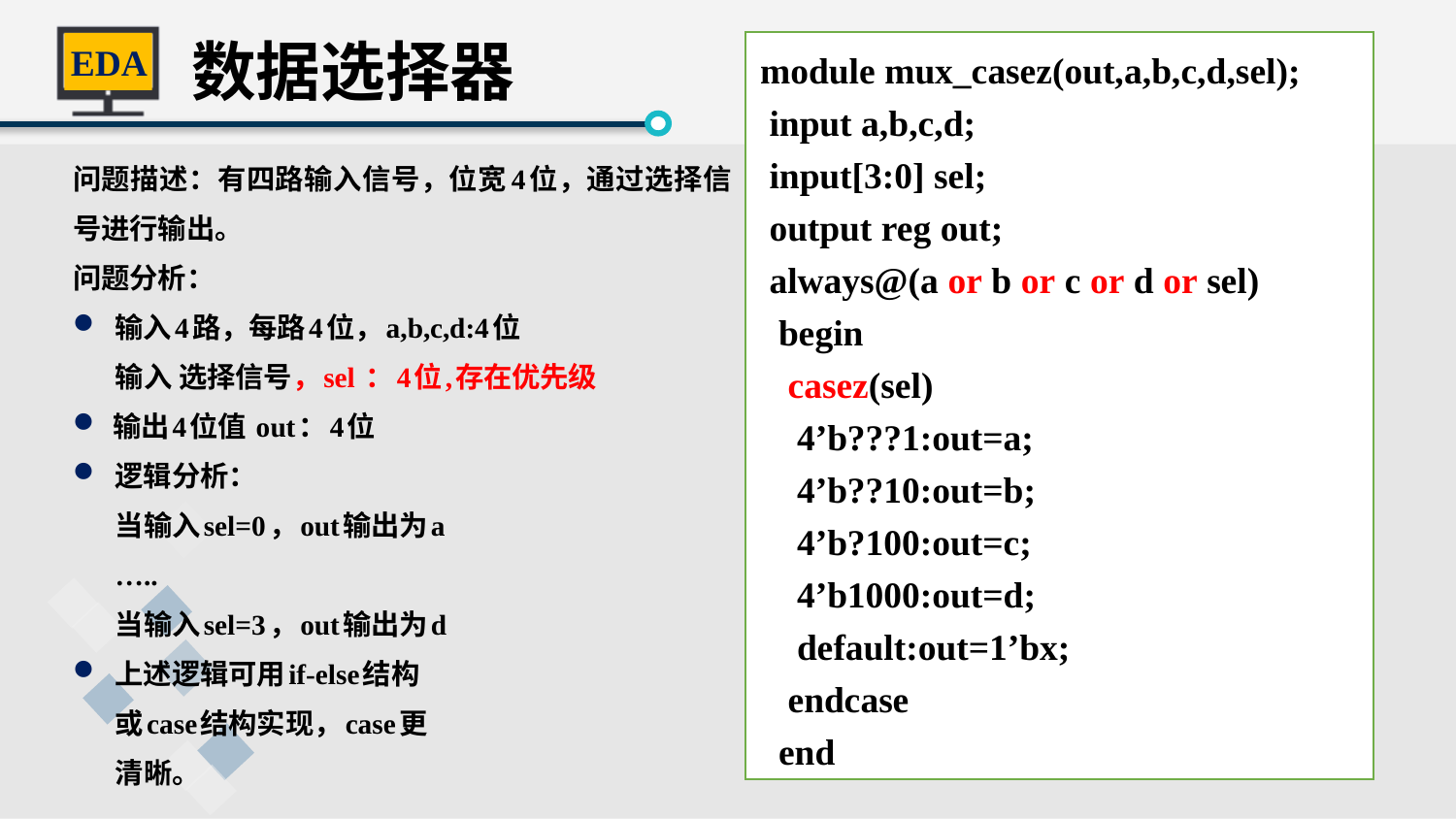

数据选择器
module mux_casez(out,a,b,c,d,sel);
 input a,b,c,d;
 input[3:0] sel;
 output reg out;
 always@(a or b or c or d or sel)
  begin
   casez(sel)
    4’b???1:out=a;
    4’b??10:out=b;
    4’b?100:out=c;
    4’b1000:out=d;
    default:out=1’bx;
   endcase
  end
问题描述：有四路输入信号，位宽4位，通过选择信号进行输出。
问题分析：
输入4路，每路4位，a,b,c,d:4位
      输入 选择信号，sel ：4位,存在优先级
输出4位值 out：4位
逻辑分析：
      当输入sel=0，out输出为a
      …..
      当输入sel=3，out输出为d
上述逻辑可用if-else结构
      或case结构实现，case更
      清晰。